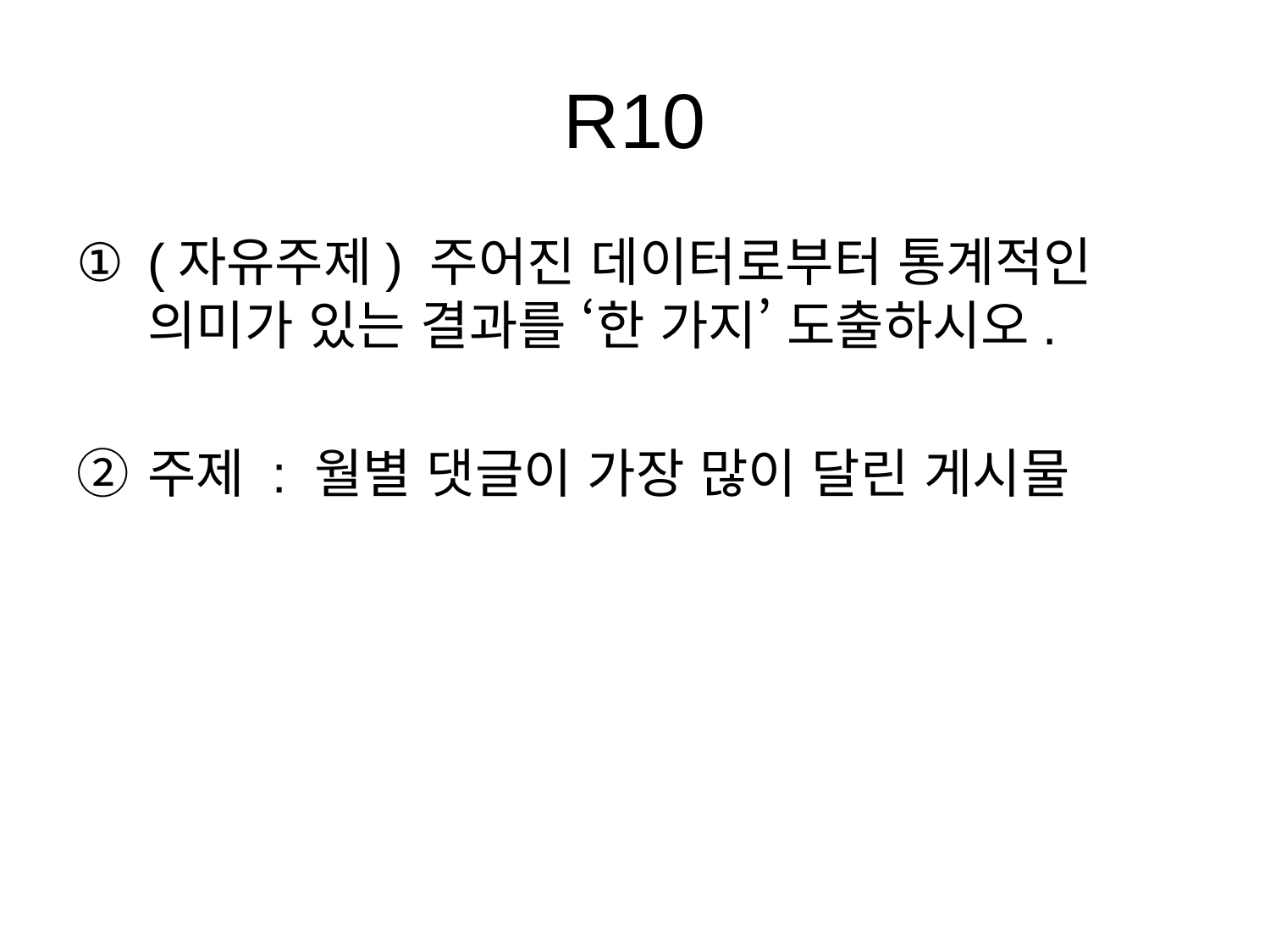

# R10
(자유주제) 주어진 데이터로부터 통계적인 의미가 있는 결과를 ‘한 가지’ 도출하시오.

주제 : 월별 댓글이 가장 많이 달린 게시물